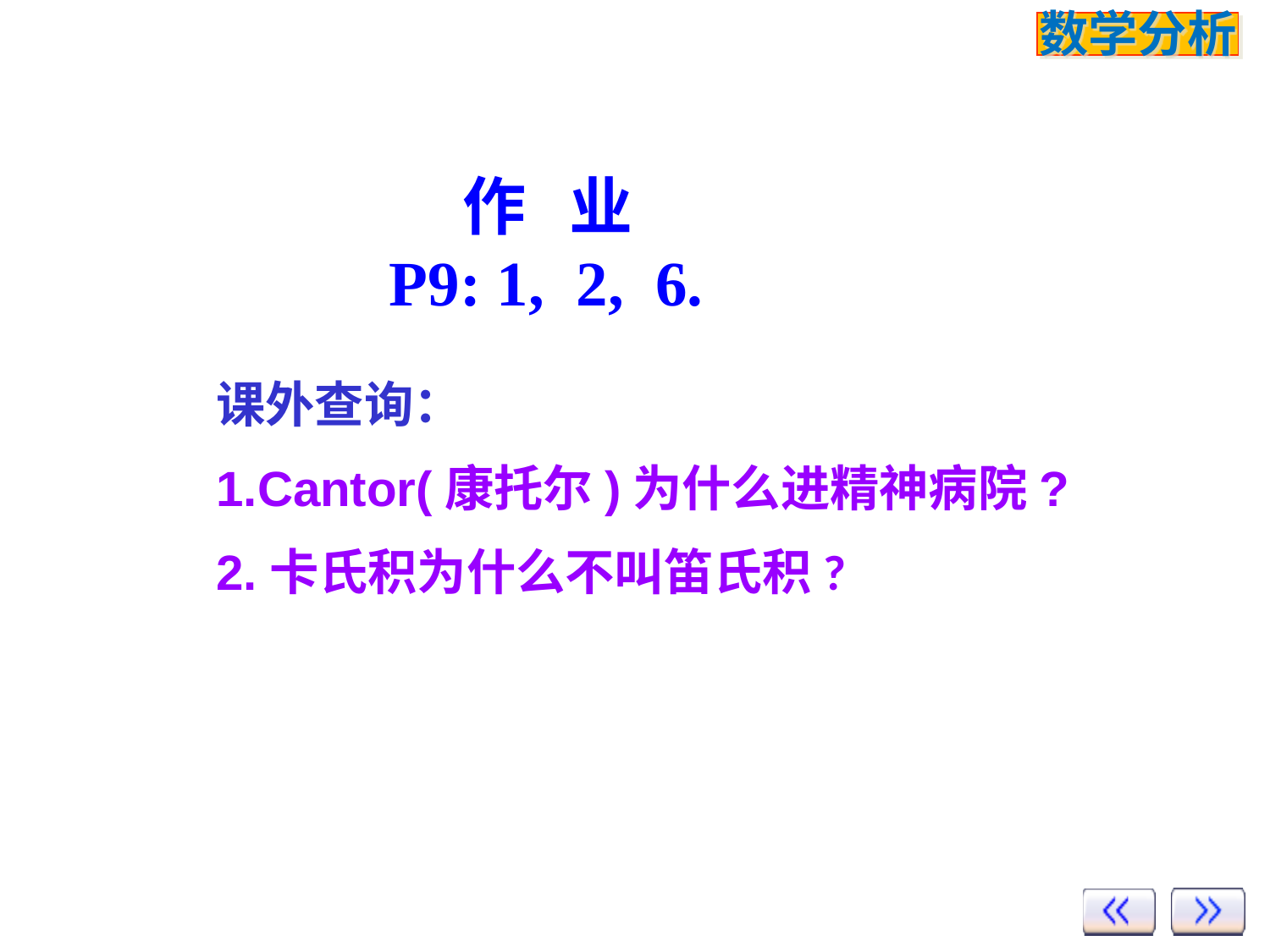

作   业
P9: 1,  2,  6.
课外查询：
1.Cantor(康托尔)为什么进精神病院?
2.卡氏积为什么不叫笛氏积?